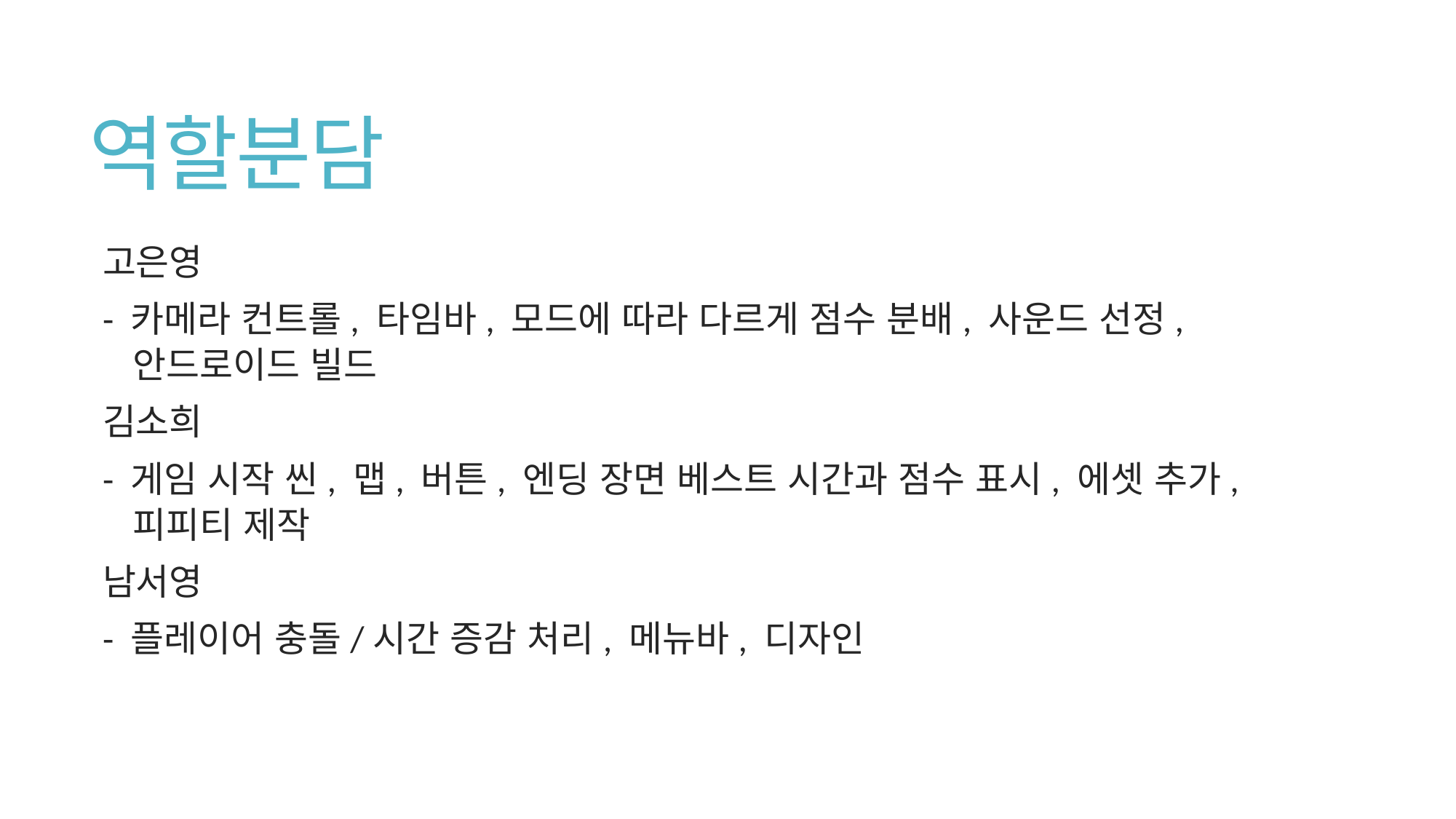

# 역할분담
고은영
- 카메라 컨트롤, 타임바, 모드에 따라 다르게 점수 분배, 사운드 선정,
안드로이드 빌드
김소희
- 게임 시작 씬, 맵, 버튼, 엔딩 장면 베스트 시간과 점수 표시, 에셋 추가,
피피티 제작
남서영
- 플레이어 충돌/시간 증감 처리, 메뉴바, 디자인